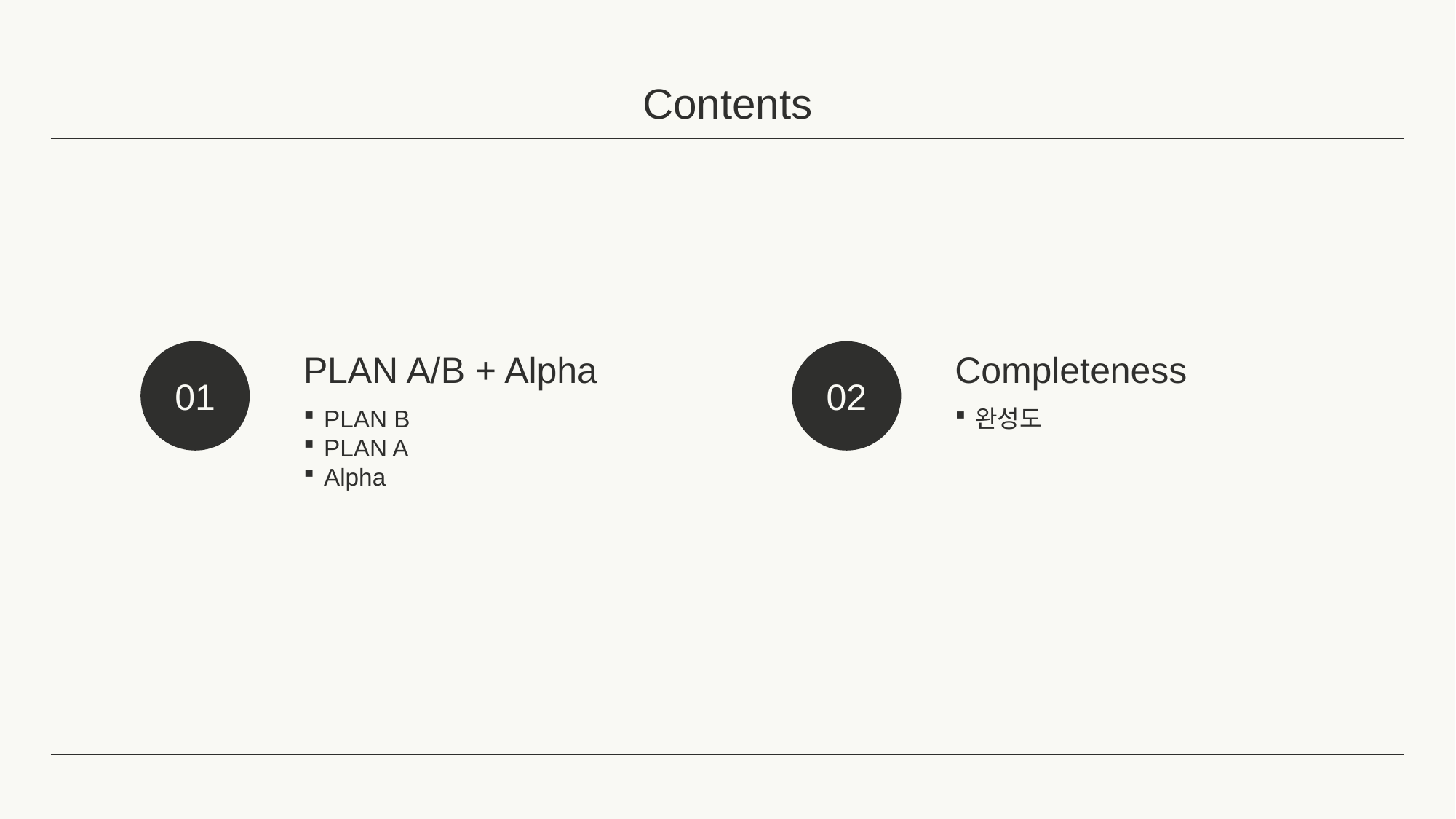

Contents
01
PLAN A/B + Alpha
02
Completeness
PLAN B
PLAN A
Alpha
완성도